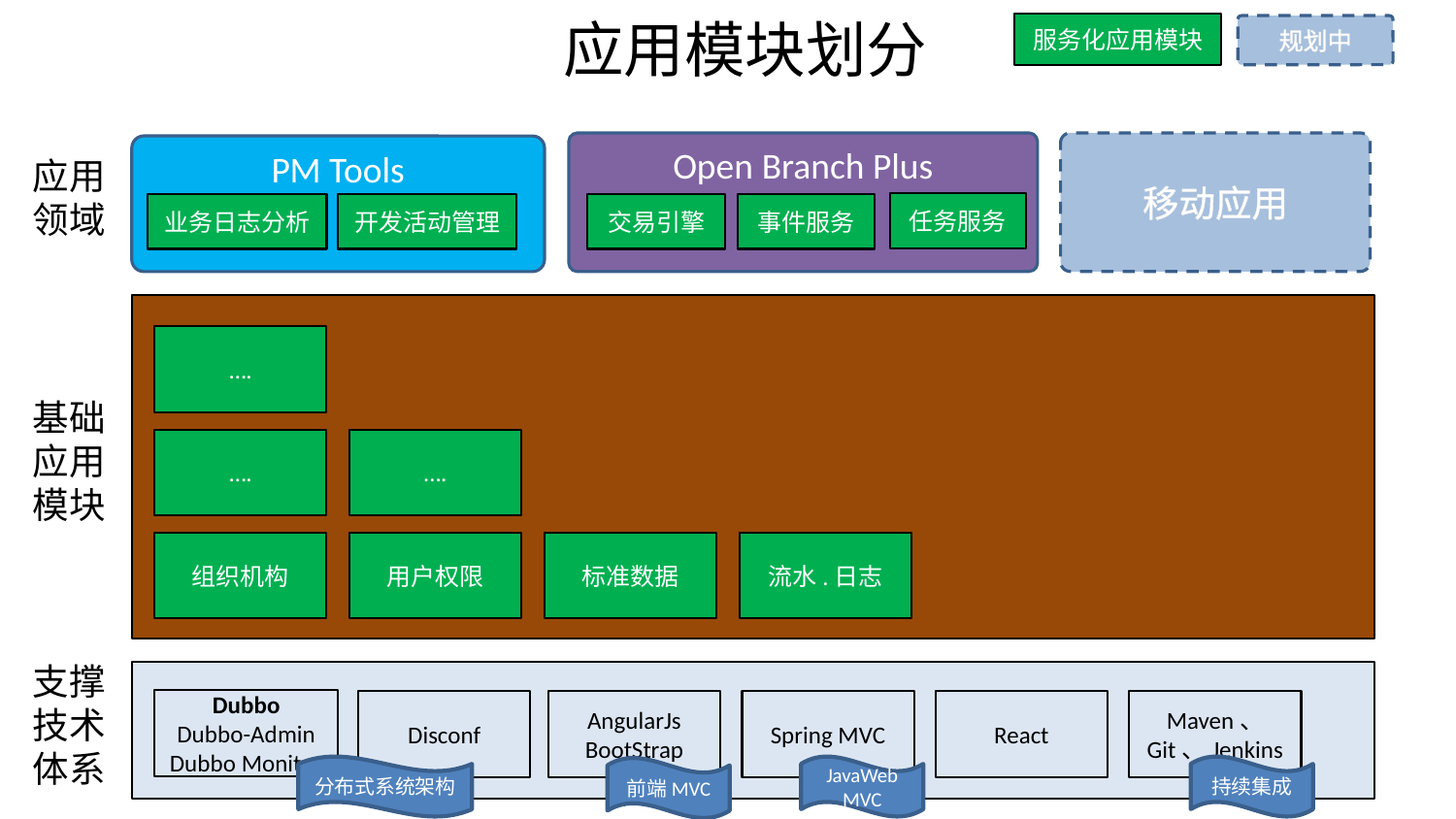

应用模块划分
服务化应用模块
规划中
Open Branch Plus
移动应用
PM Tools
应用
领域
任务服务
业务日志分析
开发活动管理
交易引擎
事件服务

….
基础
应用
模块
….
….
组织机构
用户权限
标准数据
流水.日志
支撑
技术
体系

Dubbo
Dubbo-Admin
Dubbo Monitor
Disconf
AngularJs
BootStrap
Spring MVC
React
Maven、
Git、Jenkins
分布式系统架构
JavaWeb MVC
持续集成
前端MVC